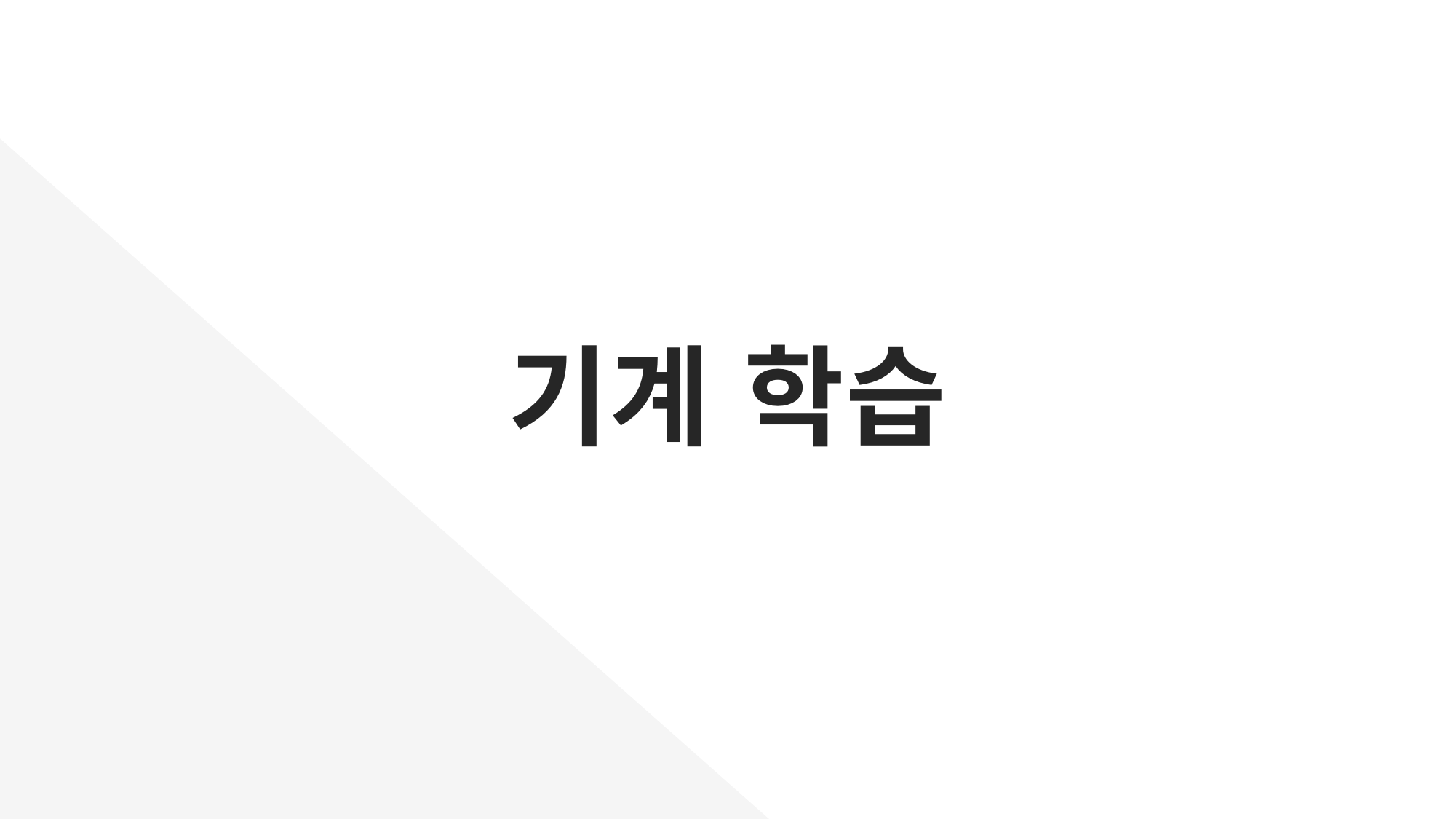

기계 학습

FREE PPT TEMPLATE BY DELIGHT.